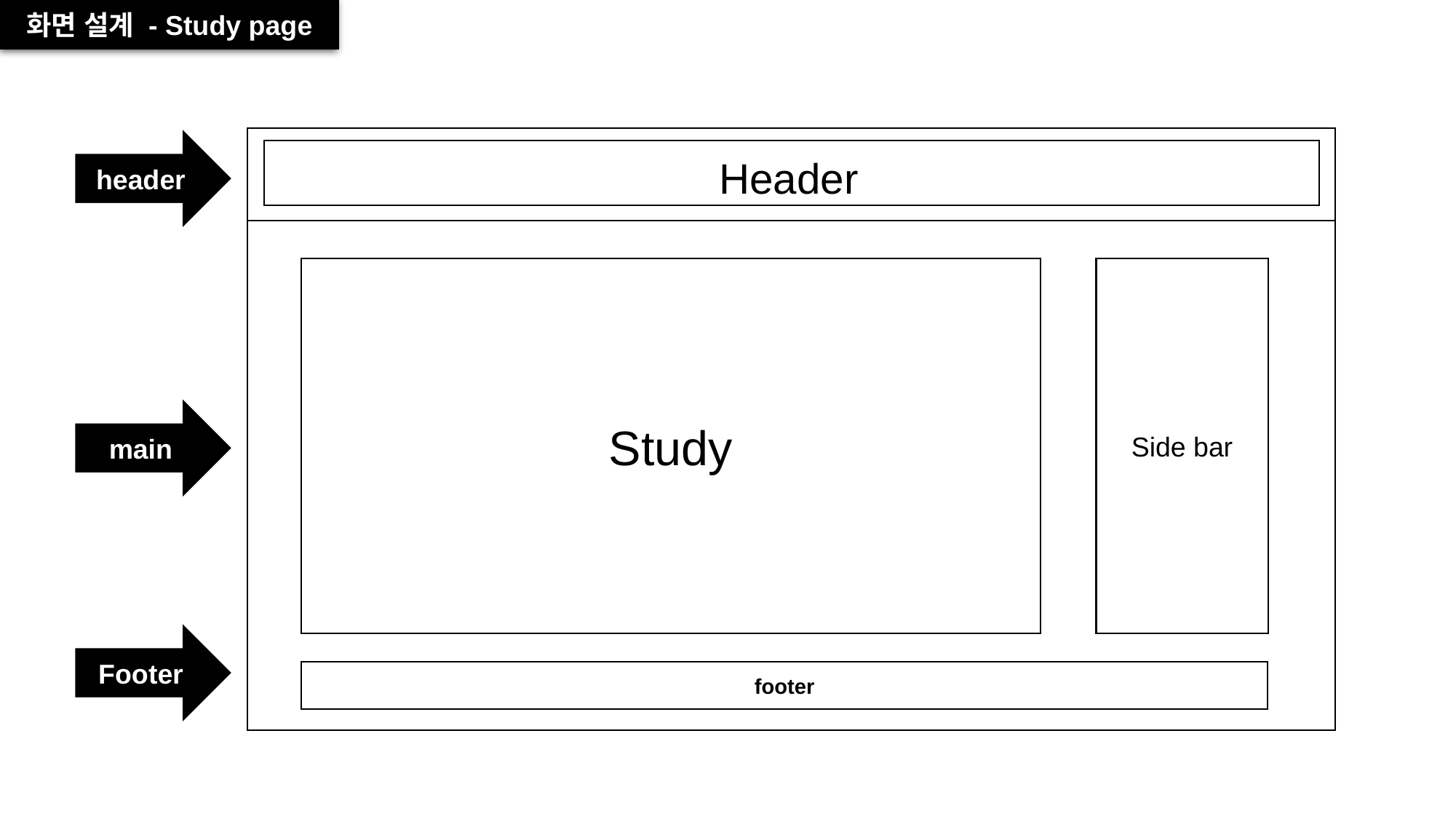

화면 설계 - Study page
header

g
Header

Side bar
Study
main
Footer
footer